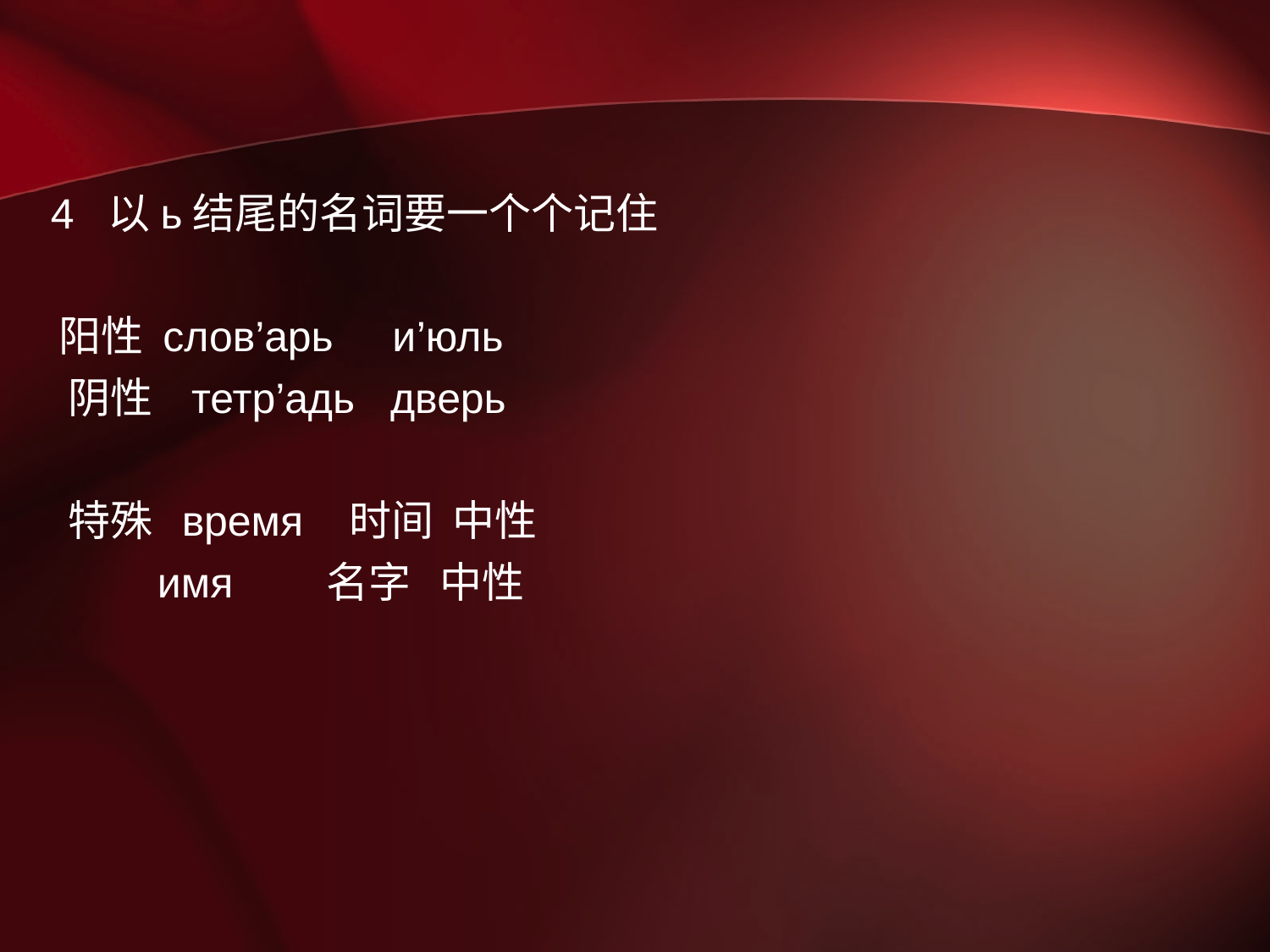

#
 4  以ь结尾的名词要一个个记住

 阳性 слов’арь     и’юль
  阴性   тетр’адь   дверь

  特殊  время   时间  中性
          имя       名字   中性
5